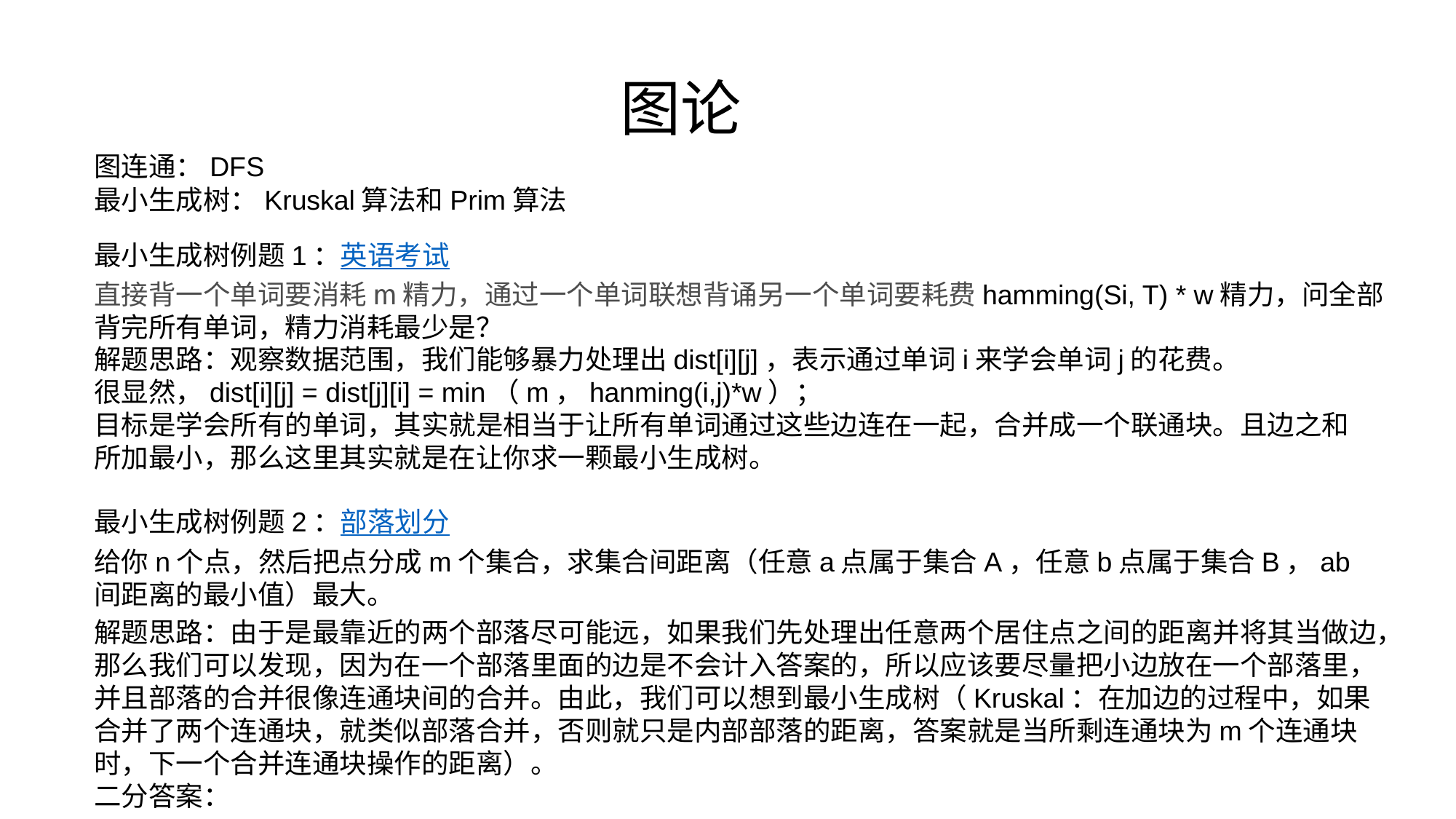

# 图论
图连通：DFS
最小生成树：Kruskal算法和Prim算法
最小生成树例题1：英语考试
直接背一个单词要消耗m精力，通过一个单词联想背诵另一个单词要耗费hamming(Si, T) * w精力，问全部背完所有单词，精力消耗最少是？
解题思路：观察数据范围，我们能够暴力处理出dist[i][j]，表示通过单词i来学会单词j的花费。
很显然，dist[i][j] = dist[j][i] = min（m，hanming(i,j)*w）；
目标是学会所有的单词，其实就是相当于让所有单词通过这些边连在一起，合并成一个联通块。且边之和所加最小，那么这里其实就是在让你求一颗最小生成树。

最小生成树例题2：部落划分
给你n个点，然后把点分成m个集合，求集合间距离（任意a点属于集合A，任意b点属于集合B，ab间距离的最小值）最大。
解题思路：由于是最靠近的两个部落尽可能远，如果我们先处理出任意两个居住点之间的距离并将其当做边，那么我们可以发现，因为在一个部落里面的边是不会计入答案的，所以应该要尽量把小边放在一个部落里，并且部落的合并很像连通块间的合并。由此，我们可以想到最小生成树（Kruskal：在加边的过程中，如果合并了两个连通块，就类似部落合并，否则就只是内部部落的距离，答案就是当所剩连通块为m个连通块时，下一个合并连通块操作的距离）。
二分答案：